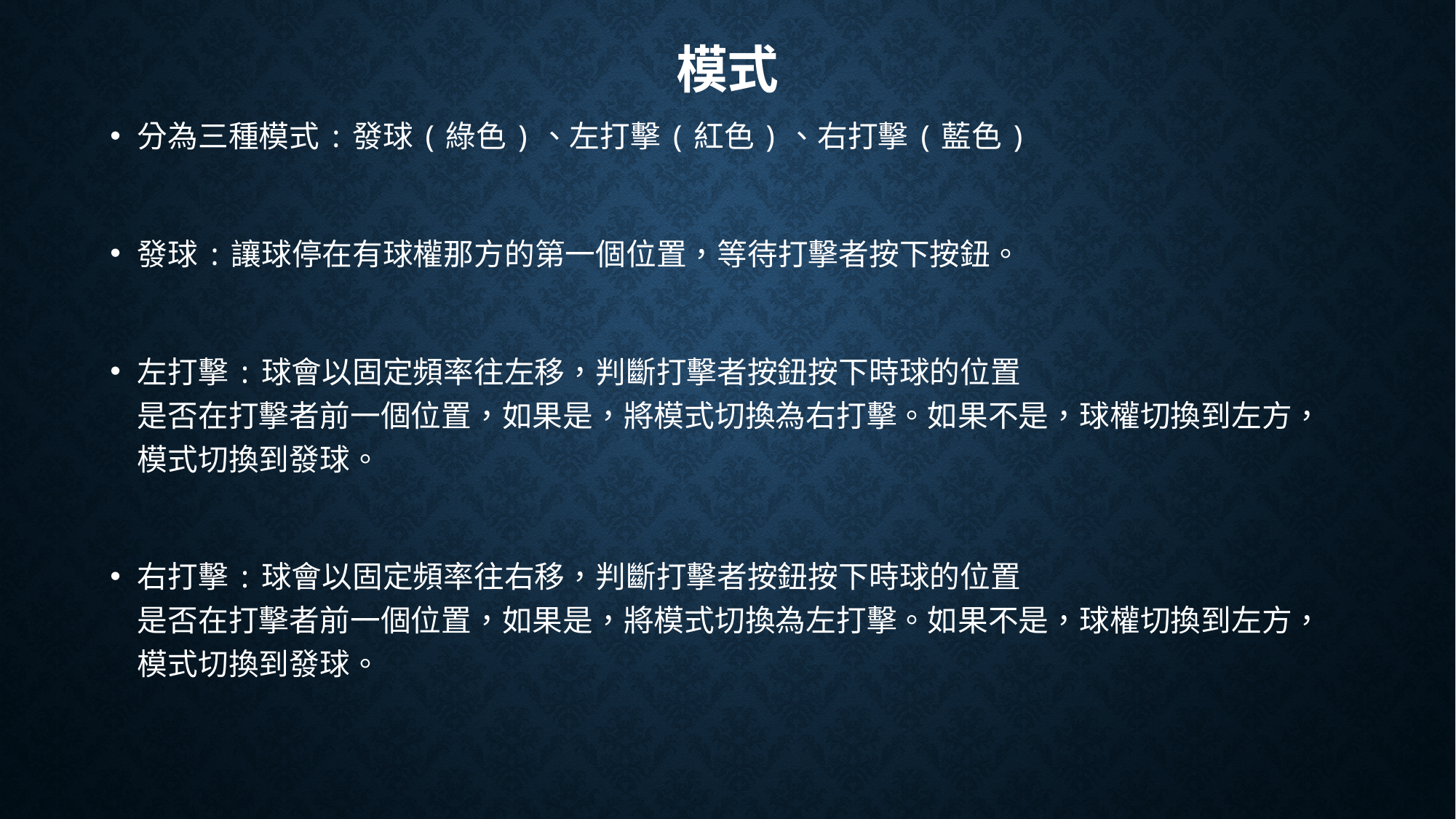

# 模式
分為三種模式:發球(綠色)、左打擊(紅色)、右打擊(藍色)

發球:讓球停在有球權那方的第一個位置，等待打擊者按下按鈕。

左打擊:球會以固定頻率往左移，判斷打擊者按鈕按下時球的位置
是否在打擊者前一個位置，如果是，將模式切換為右打擊。如果不是，球權切換到左方，模式切換到發球。

右打擊:球會以固定頻率往右移，判斷打擊者按鈕按下時球的位置
是否在打擊者前一個位置，如果是，將模式切換為左打擊。如果不是，球權切換到左方，模式切換到發球。